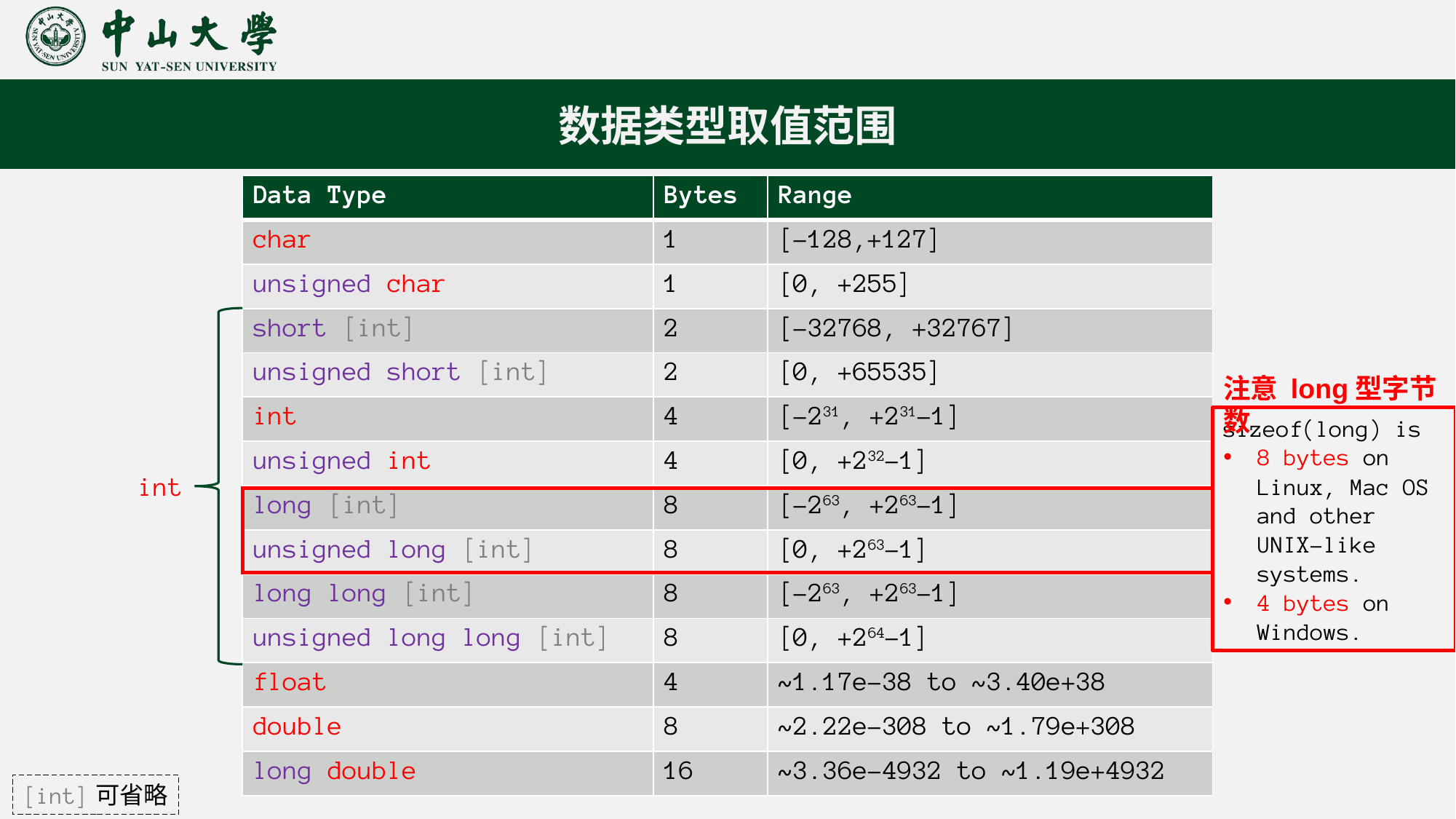

数据类型取值范围
| Data Type | Bytes | Range |
| --- | --- | --- |
| char | 1 | [-128,+127] |
| unsigned char | 1 | [0, +255] |
| short [int] | 2 | [-32768, +32767] |
| unsigned short [int] | 2 | [0, +65535] |
| int | 4 | [-231, +231-1] |
| unsigned int | 4 | [0, +232-1] |
| long [int] | 8 | [-263, +263-1] |
| unsigned long [int] | 8 | [0, +263-1] |
| long long [int] | 8 | [-263, +263-1] |
| unsigned long long [int] | 8 | [0, +264-1] |
| float | 4 | ~1.17e-38 to ~3.40e+38 |
| double | 8 | ~2.22e-308 to ~1.79e+308 |
| long double | 16 | ~3.36e-4932 to ~1.19e+4932 |

注意 long型字节数
sizeof(long) is
8 bytes on Linux, Mac OS and other UNIX-like systems.
4 bytes on Windows.
int

[int]可省略